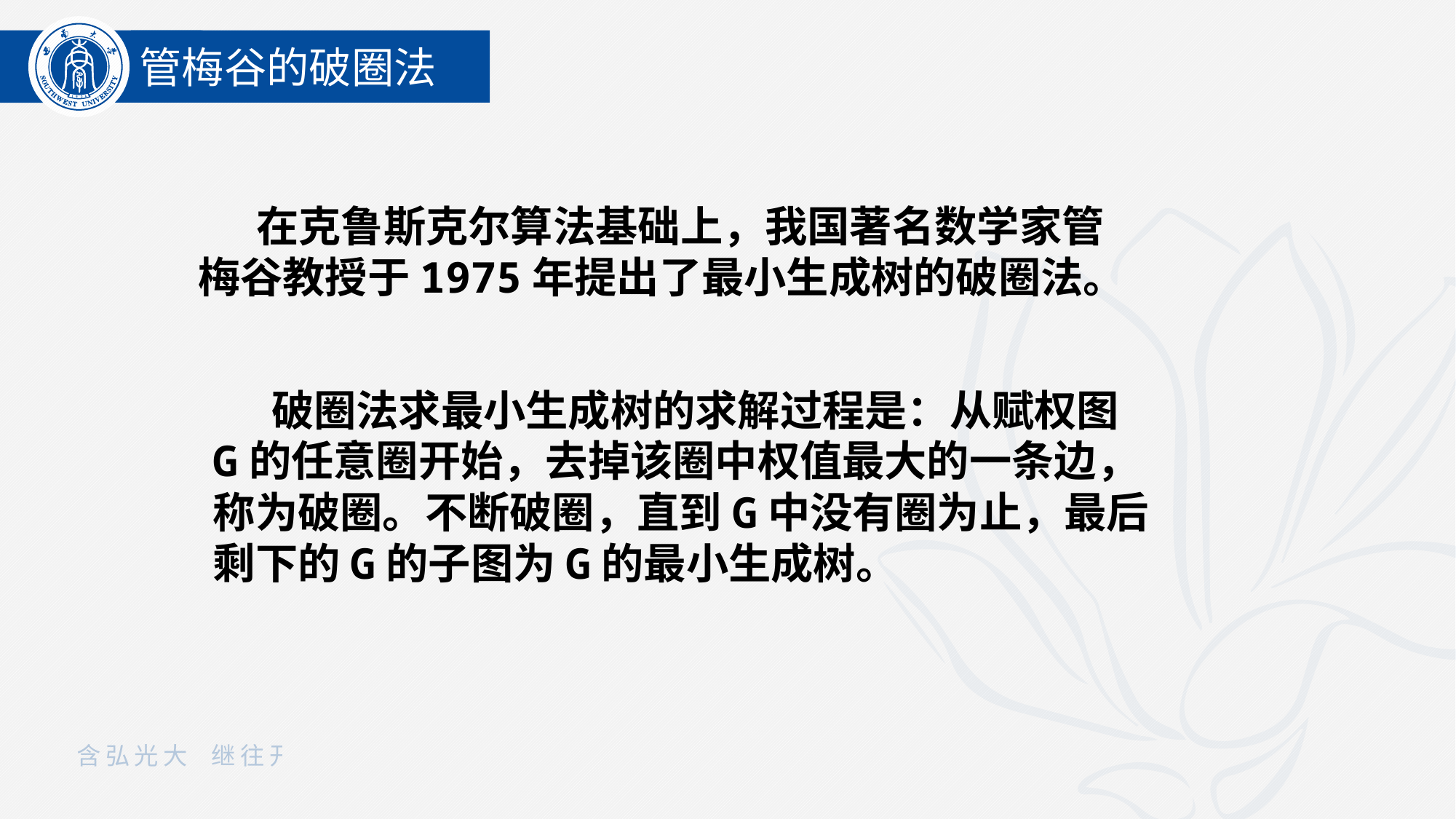

管梅谷的破圈法
     在克鲁斯克尔算法基础上，我国著名数学家管梅谷教授于1975年提出了最小生成树的破圈法。
     破圈法求最小生成树的求解过程是：从赋权图G的任意圈开始，去掉该圈中权值最大的一条边，称为破圈。不断破圈，直到G中没有圈为止，最后剩下的G的子图为G的最小生成树。